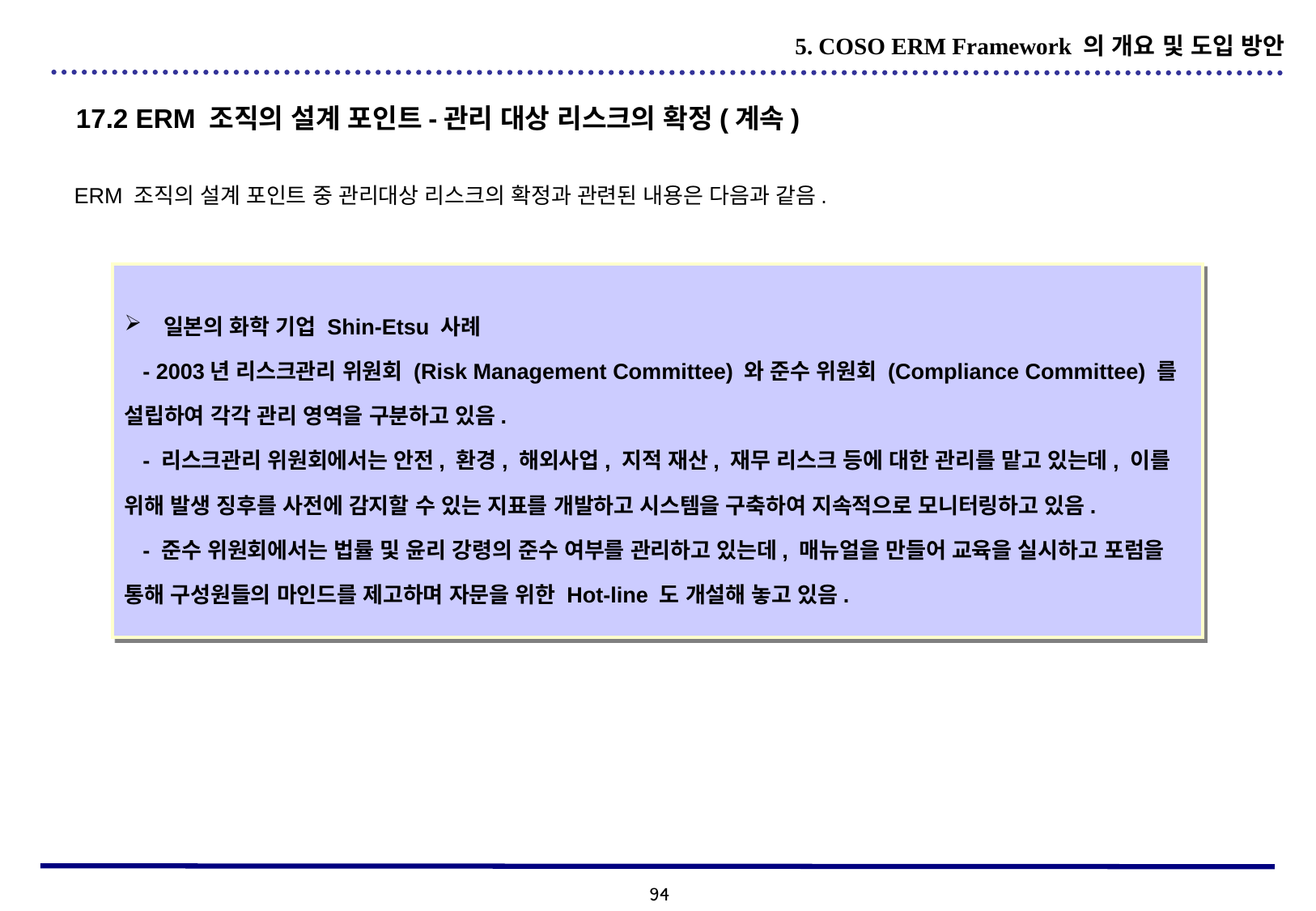

5. COSO ERM Framework 의 개요 및 도입 방안
17.2 ERM 조직의 설계 포인트-관리 대상 리스크의 확정(계속)
ERM 조직의 설계 포인트 중 관리대상 리스크의 확정과 관련된 내용은 다음과 같음.
 일본의 화학 기업 Shin-Etsu 사례
   - 2003년 리스크관리 위원회 (Risk Management Committee) 와 준수 위원회 (Compliance Committee) 를 설립하여 각각 관리 영역을 구분하고 있음.
   - 리스크관리 위원회에서는 안전, 환경, 해외사업, 지적 재산, 재무 리스크 등에 대한 관리를 맡고 있는데, 이를 위해 발생 징후를 사전에 감지할 수 있는 지표를 개발하고 시스템을 구축하여 지속적으로 모니터링하고 있음.
   - 준수 위원회에서는 법률 및 윤리 강령의 준수 여부를 관리하고 있는데, 매뉴얼을 만들어 교육을 실시하고 포럼을 통해 구성원들의 마인드를 제고하며 자문을 위한 Hot-line 도 개설해 놓고 있음.